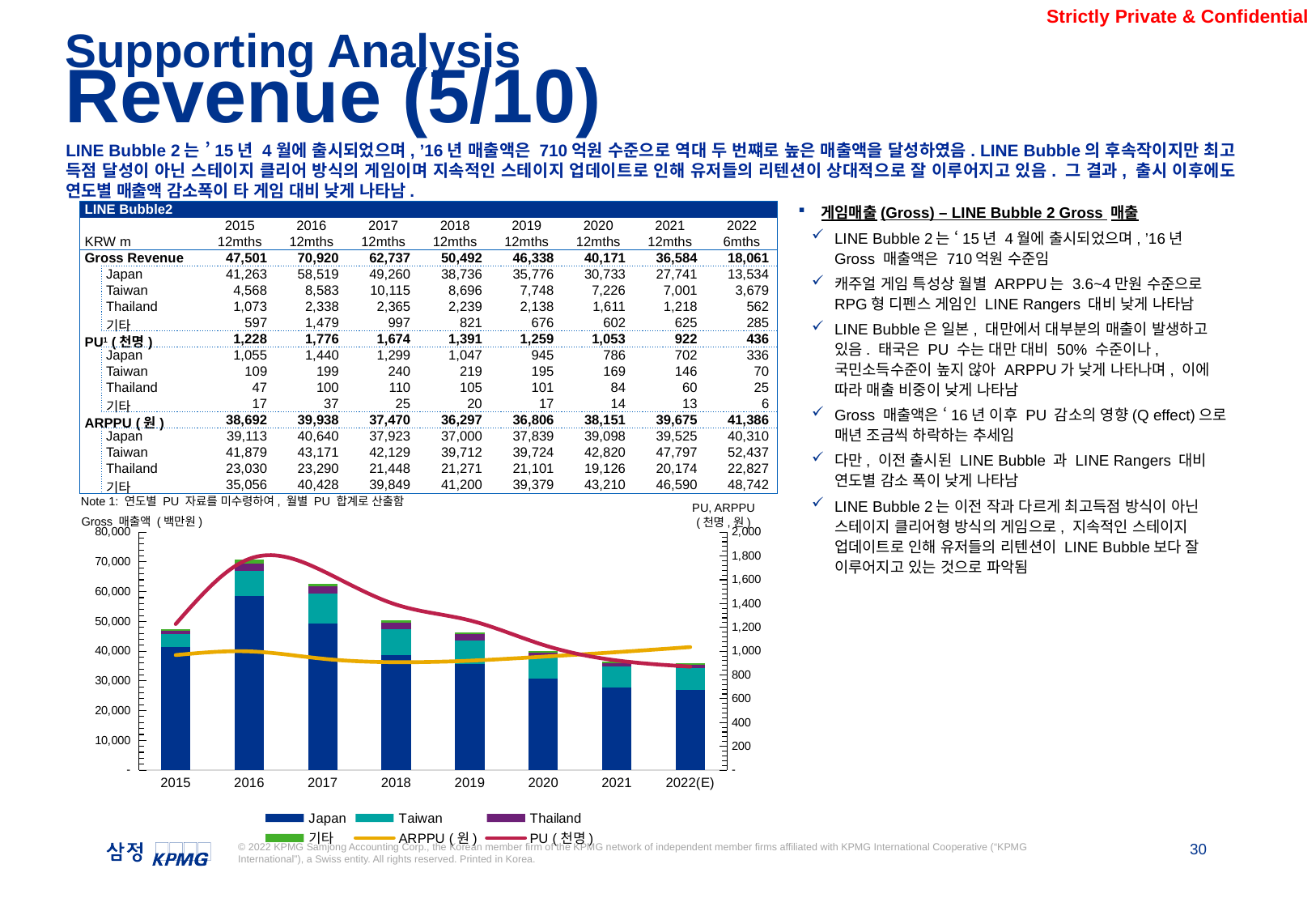

Supporting Analysis
Revenue (5/10)
LINE Bubble 2는 ’15년 4월에 출시되었으며, ’16년 매출액은 710억원 수준으로 역대 두 번쨰로 높은 매출액을 달성하였음. LINE Bubble의 후속작이지만 최고 득점 달성이 아닌 스테이지 클리어 방식의 게임이며 지속적인 스테이지 업데이트로 인해 유저들의 리텐션이 상대적으로 잘 이루어지고 있음. 그 결과, 출시 이후에도 연도별 매출액 감소폭이 타 게임 대비 낮게 나타남.
| LINE Bubble2 |  |  |  |  |  |  |  |  |  |  |
| --- | --- | --- | --- | --- | --- | --- | --- | --- | --- | --- |
|  |  |  | 2015 | 2016 | 2017 | 2018 | 2019 | 2020 | 2021 | 2022 |
| KRW m |  |  | 12mths | 12mths | 12mths | 12mths | 12mths | 12mths | 12mths | 6mths |
| Gross Revenue |  |  | 47,501 | 70,920 | 62,737 | 50,492 | 46,338 | 40,171 | 36,584 | 18,061 |
|  | Japan |  | 41,263 | 58,519 | 49,260 | 38,736 | 35,776 | 30,733 | 27,741 | 13,534 |
|  | Taiwan |  | 4,568 | 8,583 | 10,115 | 8,696 | 7,748 | 7,226 | 7,001 | 3,679 |
|  | Thailand |  | 1,073 | 2,338 | 2,365 | 2,239 | 2,138 | 1,611 | 1,218 | 562 |
|  | 기타 |  | 597 | 1,479 | 997 | 821 | 676 | 602 | 625 | 285 |
| PU1 (천명) |  |  | 1,228 | 1,776 | 1,674 | 1,391 | 1,259 | 1,053 | 922 | 436 |
|  | Japan |  | 1,055 | 1,440 | 1,299 | 1,047 | 945 | 786 | 702 | 336 |
|  | Taiwan |  | 109 | 199 | 240 | 219 | 195 | 169 | 146 | 70 |
|  | Thailand |  | 47 | 100 | 110 | 105 | 101 | 84 | 60 | 25 |
|  | 기타 |  | 17 | 37 | 25 | 20 | 17 | 14 | 13 | 6 |
| ARPPU (원) |  |  | 38,692 | 39,938 | 37,470 | 36,297 | 36,806 | 38,151 | 39,675 | 41,386 |
|  | Japan |  | 39,113 | 40,640 | 37,923 | 37,000 | 37,839 | 39,098 | 39,525 | 40,310 |
|  | Taiwan |  | 41,879 | 43,171 | 42,129 | 39,712 | 39,724 | 42,820 | 47,797 | 52,437 |
|  | Thailand |  | 23,030 | 23,290 | 21,448 | 21,271 | 21,101 | 19,126 | 20,174 | 22,827 |
|  | 기타 |  | 35,056 | 40,428 | 39,849 | 41,200 | 39,379 | 43,210 | 46,590 | 48,742 |
게임매출(Gross) – LINE Bubble 2 Gross 매출
LINE Bubble 2는 ‘15년 4월에 출시되었으며, ’16년 Gross 매출액은 710억원 수준임
캐주얼 게임 특성상 월별 ARPPU는 3.6~4만원 수준으로 RPG형 디펜스 게임인 LINE Rangers 대비 낮게 나타남
LINE Bubble은 일본, 대만에서 대부분의 매출이 발생하고 있음. 태국은 PU 수는 대만 대비 50% 수준이나, 국민소득수준이 높지 않아 ARPPU가 낮게 나타나며, 이에 따라 매출 비중이 낮게 나타남
Gross 매출액은 ‘16년 이후 PU 감소의 영향(Q effect)으로 매년 조금씩 하락하는 추세임
다만, 이전 출시된 LINE Bubble 과 LINE Rangers 대비 연도별 감소 폭이 낮게 나타남
LINE Bubble 2는 이전 작과 다르게 최고득점 방식이 아닌 스테이지 클리어형 방식의 게임으로, 지속적인 스테이지 업데이트로 인해 유저들의 리텐션이 LINE Bubble보다 잘 이루어지고 있는 것으로 파악됨

Note 1: 연도별 PU 자료를 미수령하여, 월별 PU 합계로 산출함
PU, ARPPU
(천명,원)
Gross 매출액 (백만원)

### Chart

| Category | Japan | Taiwan | Thailand | 기타 | ARPPU (원) | PU (천명) |
|---|---|---|---|---|---|---|
| 2015 | 41262.51351084431 | 4568.2099326126 | 1073.4009267194 | 596.5754995552948 | 38692.34812640693 | 1227.6510000000003 |
| 2016 | 58519.48623168981 | 8583.2611604639 | 2338.1178397730996 | 1479.2063987231018 | 39938.00471836184 | 1775.7540000000001 |
| 2017 | 49260.229155987305 | 10114.7363185764 | 2364.7270976260997 | 996.9792611850016 | 37469.65020302104 | 1674.3329999999994 |
| 2018 | 38736.4179797378 | 8695.822961951899 | 2239.4070008029003 | 820.5485061548961 | 36297.0408298049 | 1391.0830000000003 |
| 2019 | 35775.5856860424 | 7748.405287239601 | 2137.699771504 | 676.366956415894 | 36805.593112920935 | 1258.9950000000001 |
| 2020 | 30733.0013795298 | 7225.7413883807 | 1610.8878342877 | 601.5734986958939 | 38150.994489681965 | 1052.953 |
| 2021 | 27741.390671573095 | 7000.668388194301 | 1217.5257612333 | 624.8717824667026 | 39674.8926950561 | 922.1059999999999 |
| 2022(E) | 26989.209392194367 | 7337.2867602925235 | 1121.6145418753256 | 568.6199061194095 | 41385.51627769108 | 870.2738020425878 |